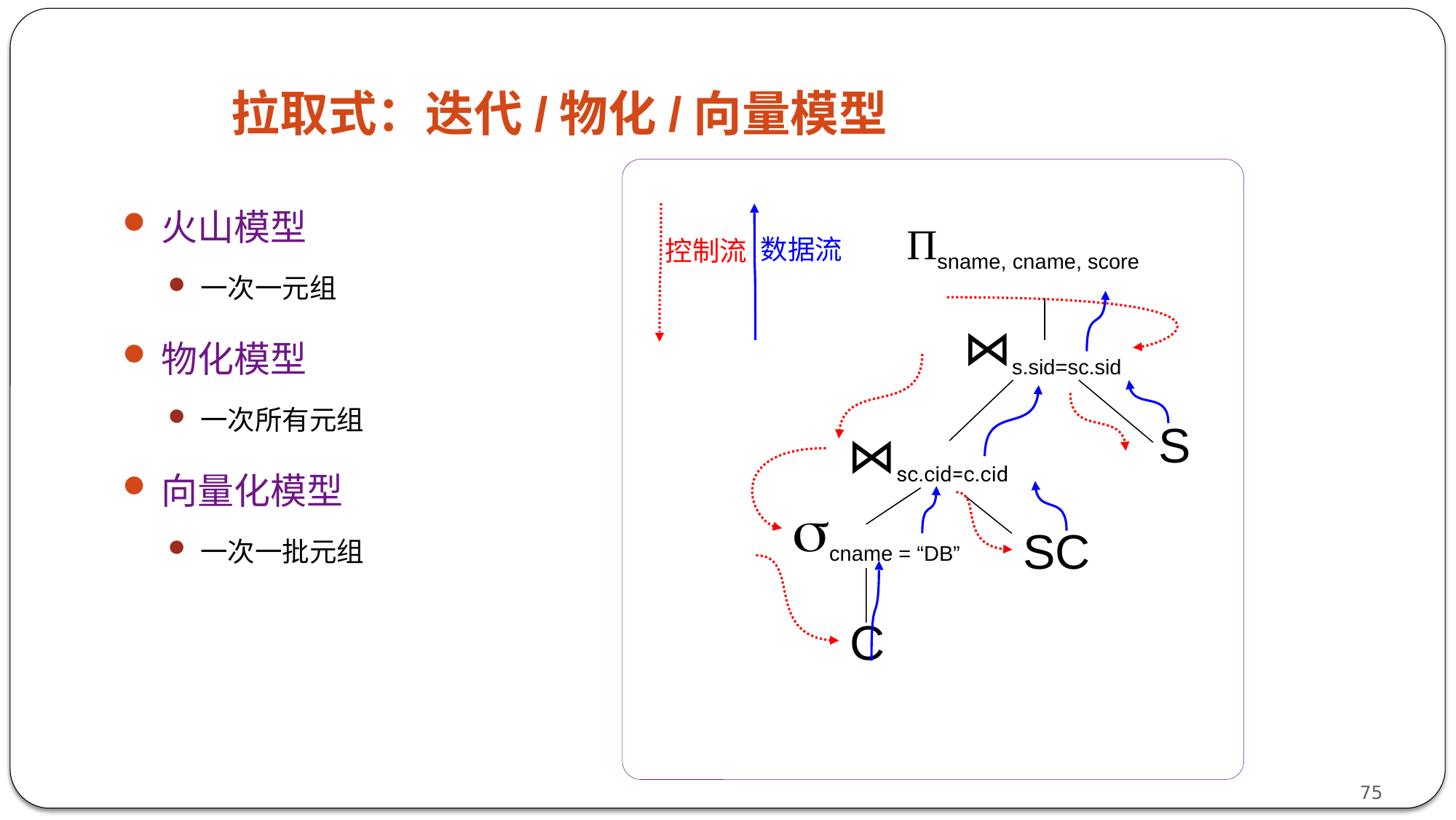

拉取式：迭代/物化/向量模型

火山模型
一次一元组
物化模型
一次所有元组
向量化模型
一次一批元组

Πsname, cname, score

σcname = “DB”

SC

C

S
⋈s.sid=sc.sid
⋈sc.cid=c.cid
数据流
控制流
75